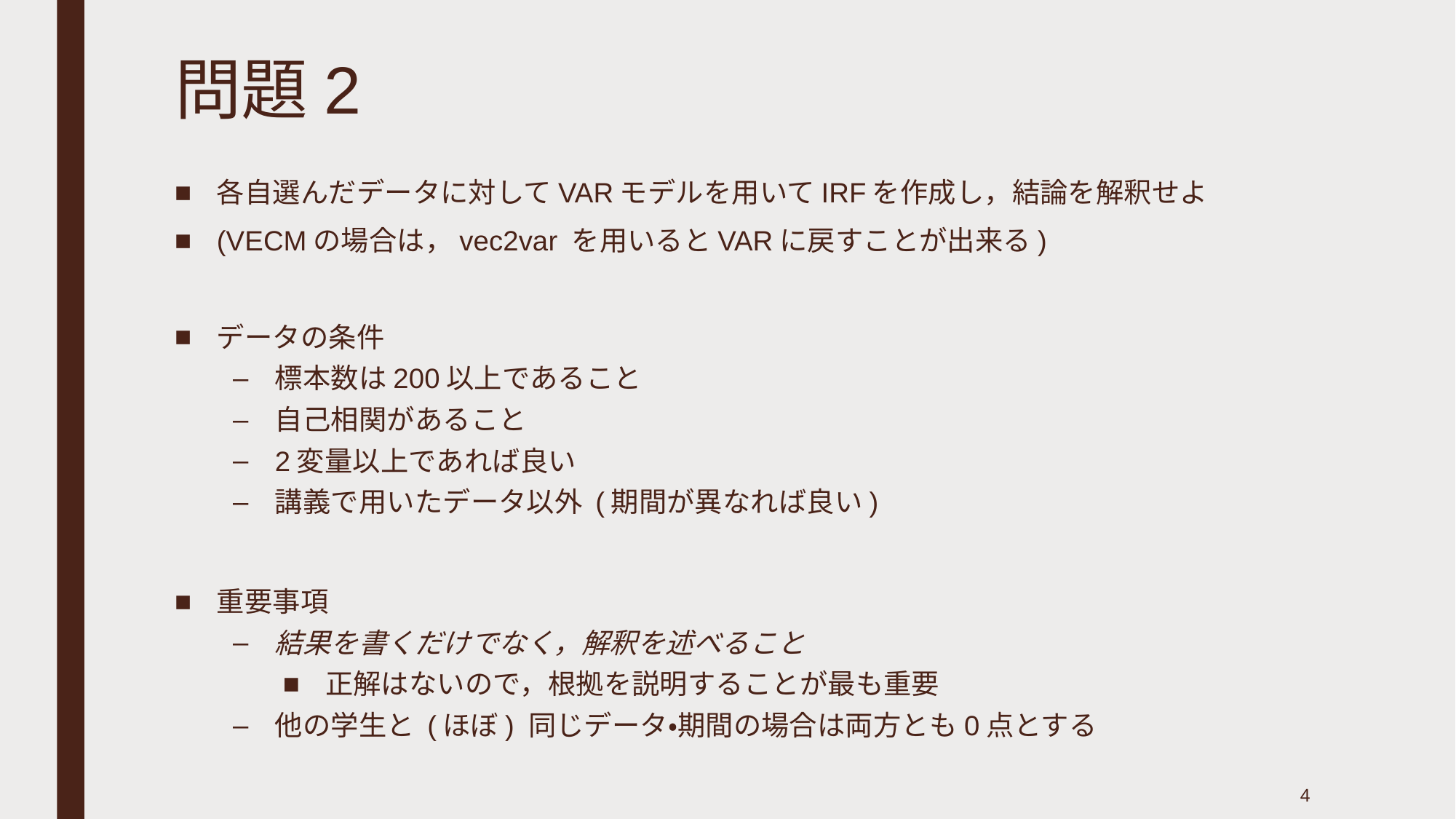

# 問題2
各自選んだデータに対してVARモデルを用いてIRFを作成し，結論を解釈せよ
(VECMの場合は，vec2var を用いるとVARに戻すことが出来る)

データの条件
標本数は200以上であること
自己相関があること
2変量以上であれば良い
講義で用いたデータ以外 (期間が異なれば良い)

重要事項
結果を書くだけでなく，解釈を述べること
正解はないので，根拠を説明することが最も重要
他の学生と (ほぼ) 同じデータ・期間の場合は両方とも0点とする
4